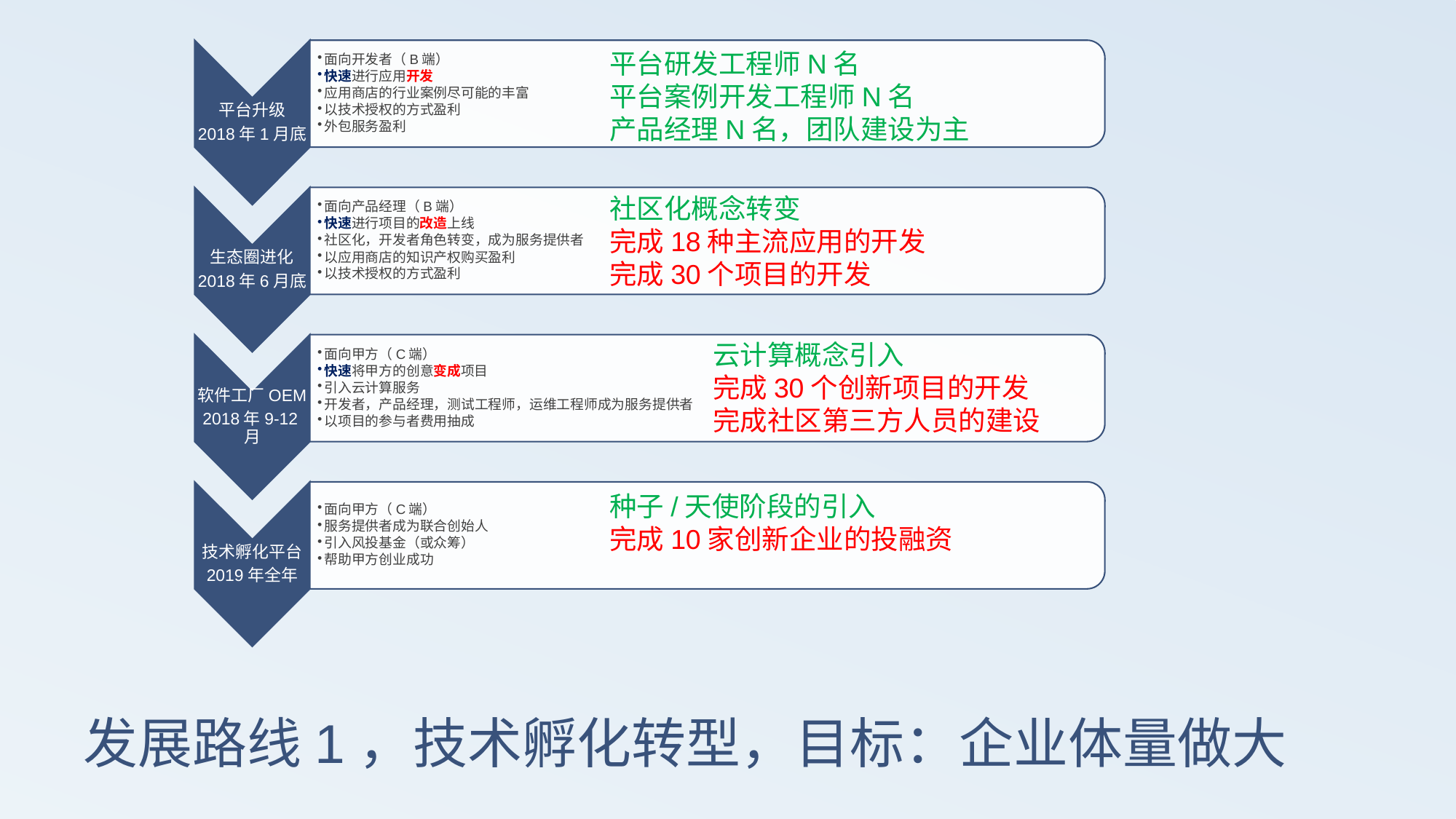

平台升级
2018年1月底
面向开发者（B端）
快速进行应用开发
应用商店的行业案例尽可能的丰富
以技术授权的方式盈利
外包服务盈利
生态圈进化
2018年6月底
面向产品经理（B端）
快速进行项目的改造上线
社区化，开发者角色转变，成为服务提供者
以应用商店的知识产权购买盈利
以技术授权的方式盈利
软件工厂OEM
2018年9-12月
面向甲方（C端）
快速将甲方的创意变成项目
引入云计算服务
开发者，产品经理，测试工程师，运维工程师成为服务提供者
以项目的参与者费用抽成
技术孵化平台
2019年全年
面向甲方（C端）
服务提供者成为联合创始人
引入风投基金（或众筹）
帮助甲方创业成功
平台研发工程师N名
平台案例开发工程师N名
产品经理N名，团队建设为主
社区化概念转变
完成18种主流应用的开发
完成30个项目的开发
云计算概念引入
完成30个创新项目的开发
完成社区第三方人员的建设
种子/天使阶段的引入
完成10家创新企业的投融资
# 发展路线1，技术孵化转型，目标：企业体量做大